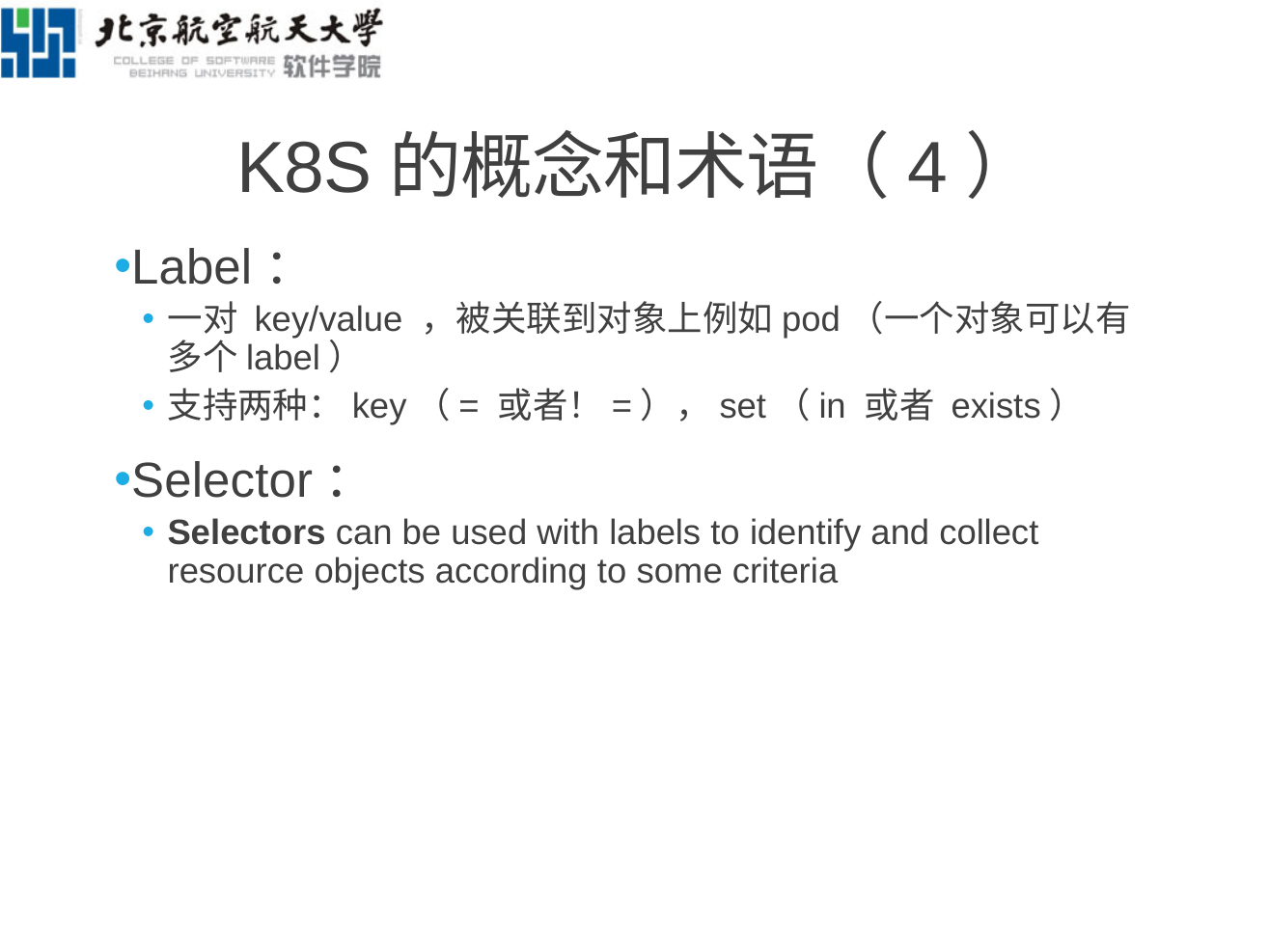

# K8S的概念和术语（4）
Label：
一对 key/value ，被关联到对象上例如pod（一个对象可以有多个label）
支持两种：key（= 或者！=），set（in 或者 exists）
Selector：
Selectors can be used with labels to identify and collect resource objects according to some criteria